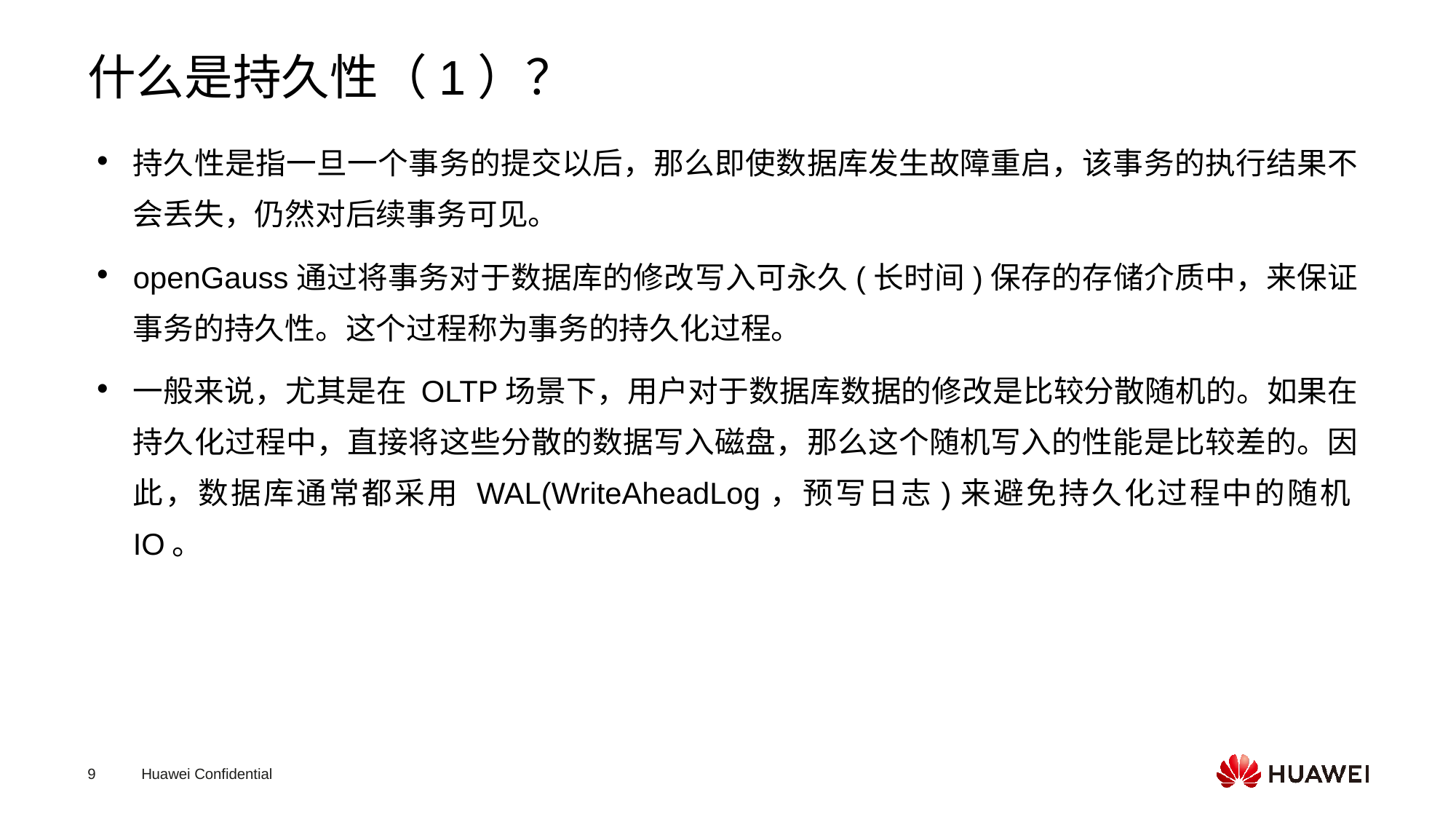

# 什么是持久性（1）？
持久性是指一旦一个事务的提交以后，那么即使数据库发生故障重启，该事务的执行结果不会丢失，仍然对后续事务可见。
openGauss通过将事务对于数据库的修改写入可永久(长时间)保存的存储介质中，来保证事务的持久性。这个过程称为事务的持久化过程。
一般来说，尤其是在 OLTP场景下，用户对于数据库数据的修改是比较分散随机的。如果在持久化过程中，直接将这些分散的数据写入磁盘，那么这个随机写入的性能是比较差的。因此，数据库通常都采用 WAL(WriteAheadLog，预写日志)来避免持久化过程中的随机IO。